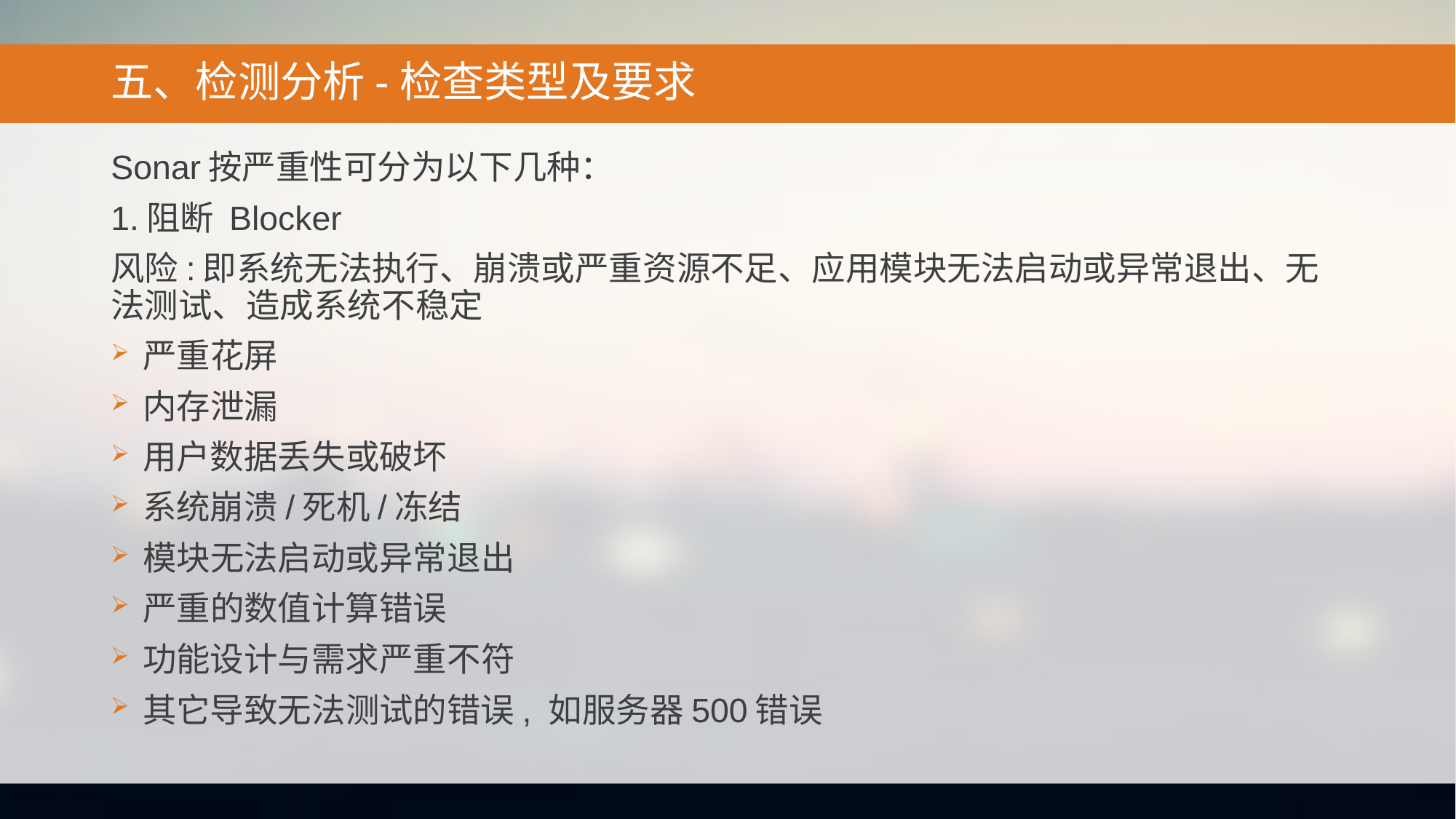

# 五、检测分析-检查类型及要求
Sonar按严重性可分为以下几种：
1.阻断 Blocker
风险:即系统无法执行、崩溃或严重资源不足、应用模块无法启动或异常退出、无法测试、造成系统不稳定
严重花屏
内存泄漏
用户数据丢失或破坏
系统崩溃/死机/冻结
模块无法启动或异常退出
严重的数值计算错误
功能设计与需求严重不符
其它导致无法测试的错误, 如服务器500错误